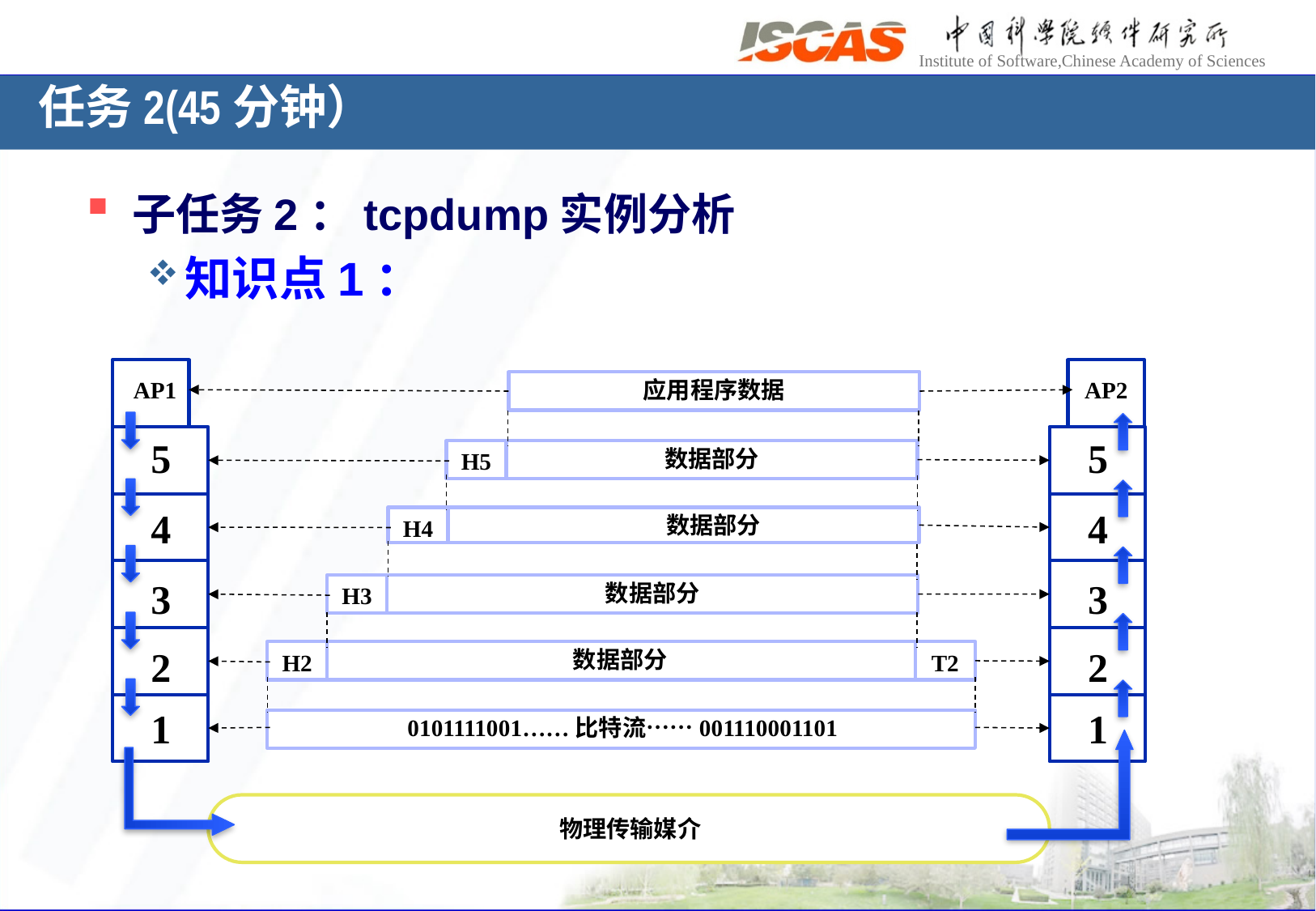

# 任务2(45分钟）
子任务2：tcpdump实例分析
知识点1：

AP1
5
4
3
2
1

AP2
5
4
3
2
1
应用程序数据

数据部分

H5

数据部分

H4

数据部分

H3

数据部分

H2

T2

0101111001……比特流……001110001101

物理传输媒介